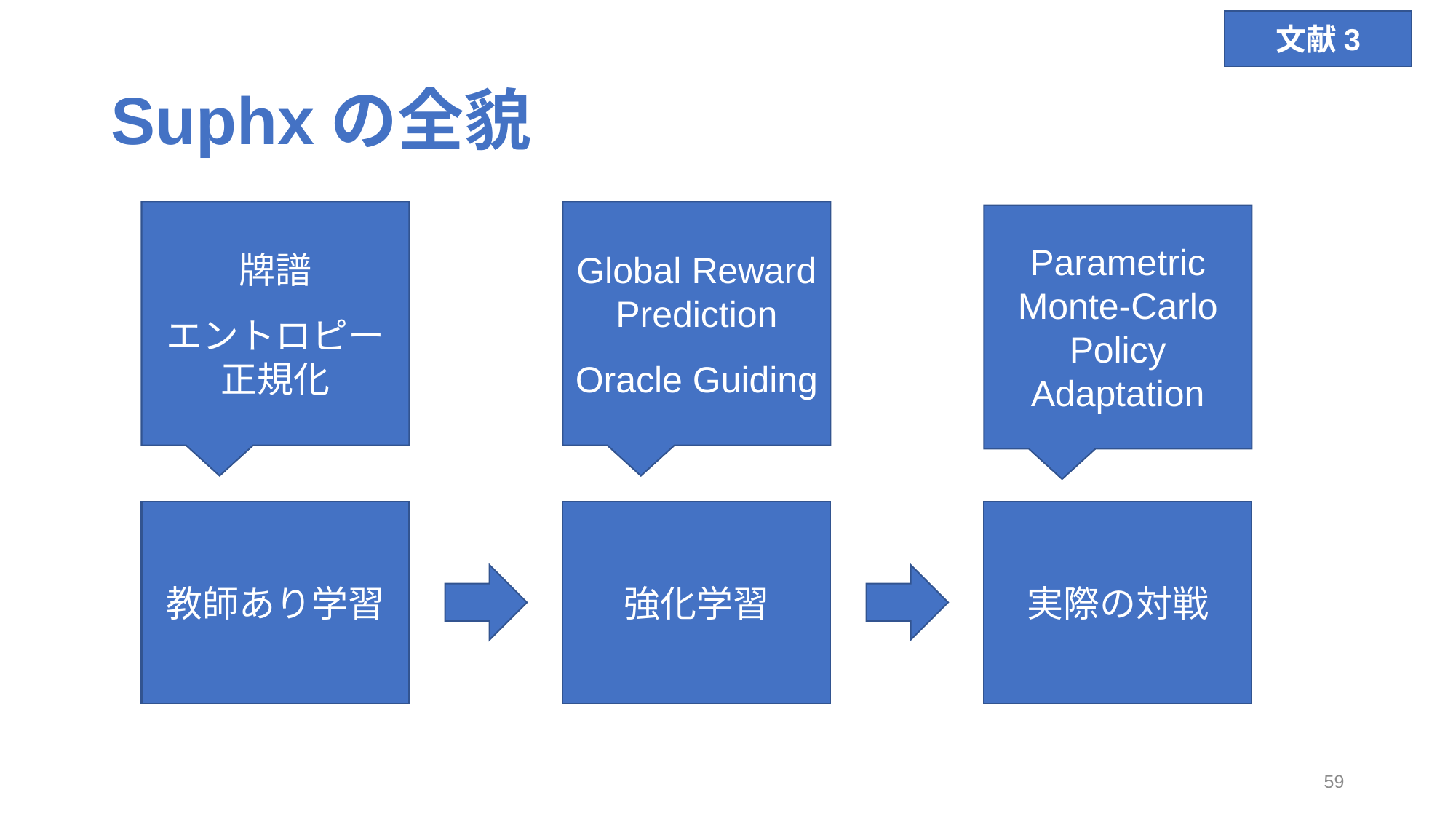

文献3
# Suphxの全貌
牌譜

エントロピー正規化
Global Reward Prediction

Oracle Guiding
Parametric Monte-Carlo Policy Adaptation
教師あり学習
強化学習
実際の対戦

59